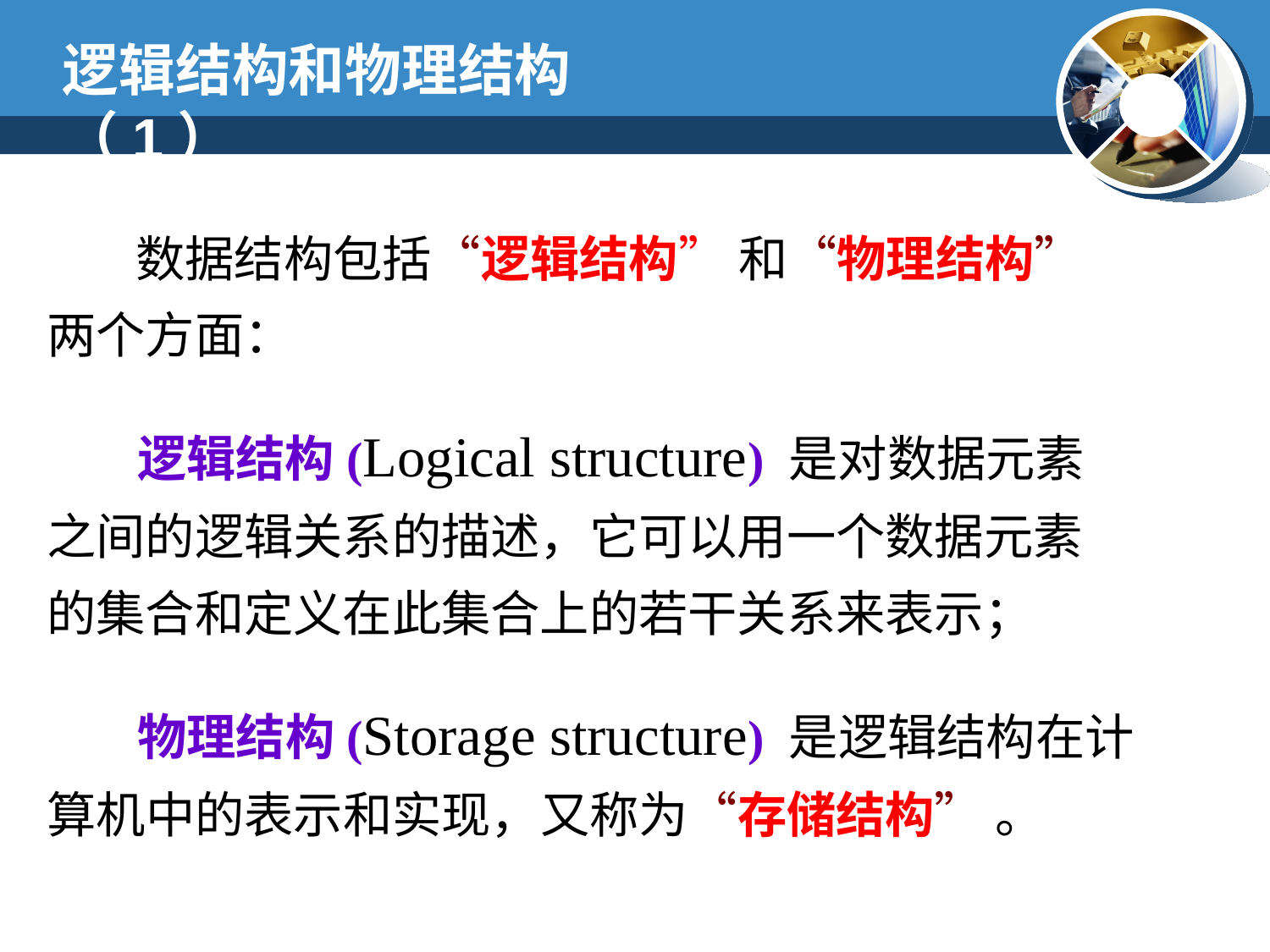

逻辑结构和物理结构（1）
       数据结构包括“逻辑结构” 和“物理结构”两个方面：
       逻辑结构(Logical structure) 是对数据元素之间的逻辑关系的描述，它可以用一个数据元素的集合和定义在此集合上的若干关系来表示；
       物理结构(Storage structure) 是逻辑结构在计算机中的表示和实现，又称为“存储结构” 。